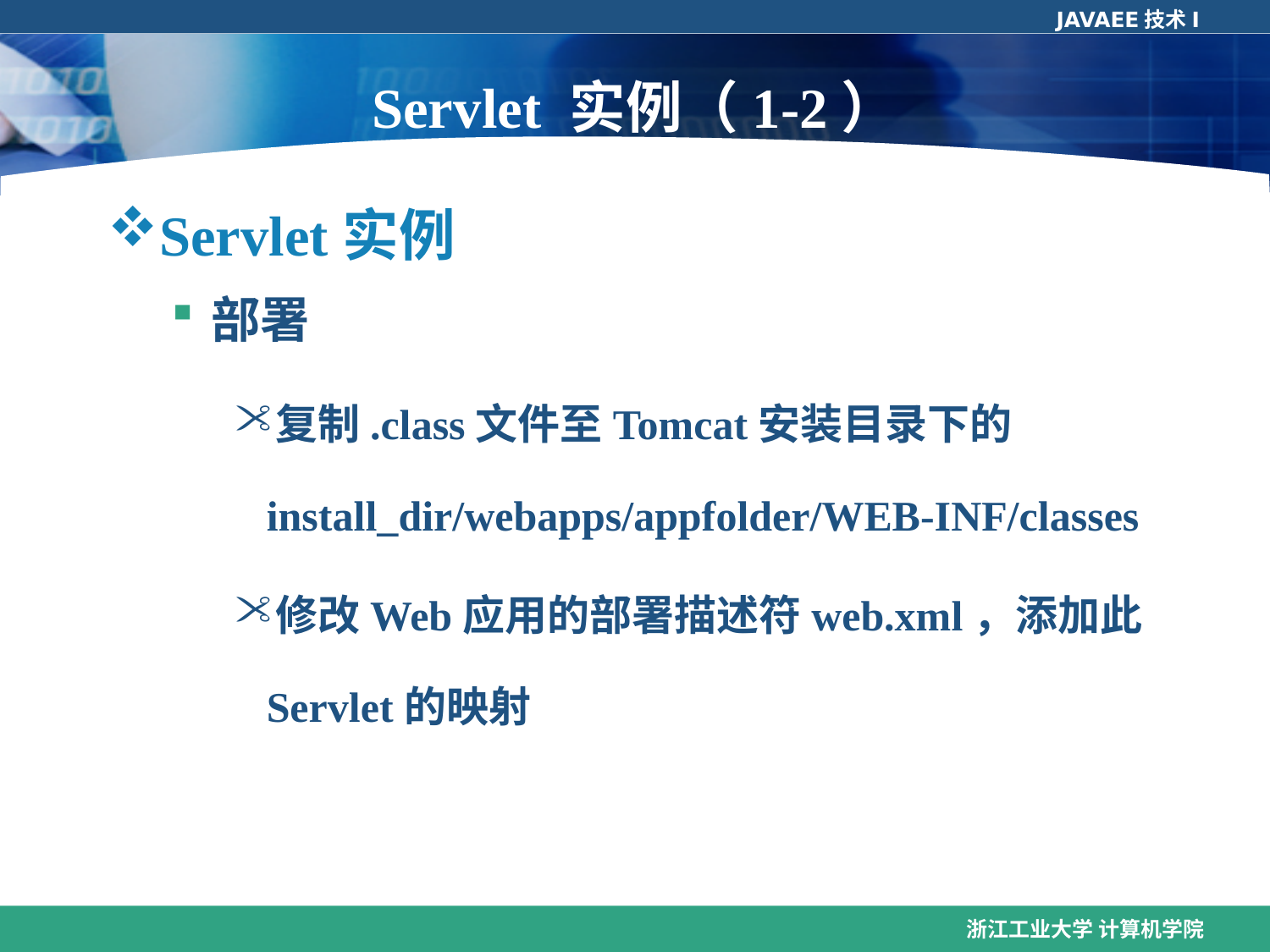

Servlet 实例（1-2）
Servlet实例
部署
复制.class文件至Tomcat安装目录下的 install_dir/webapps/appfolder/WEB-INF/classes
修改Web应用的部署描述符web.xml，添加此Servlet的映射